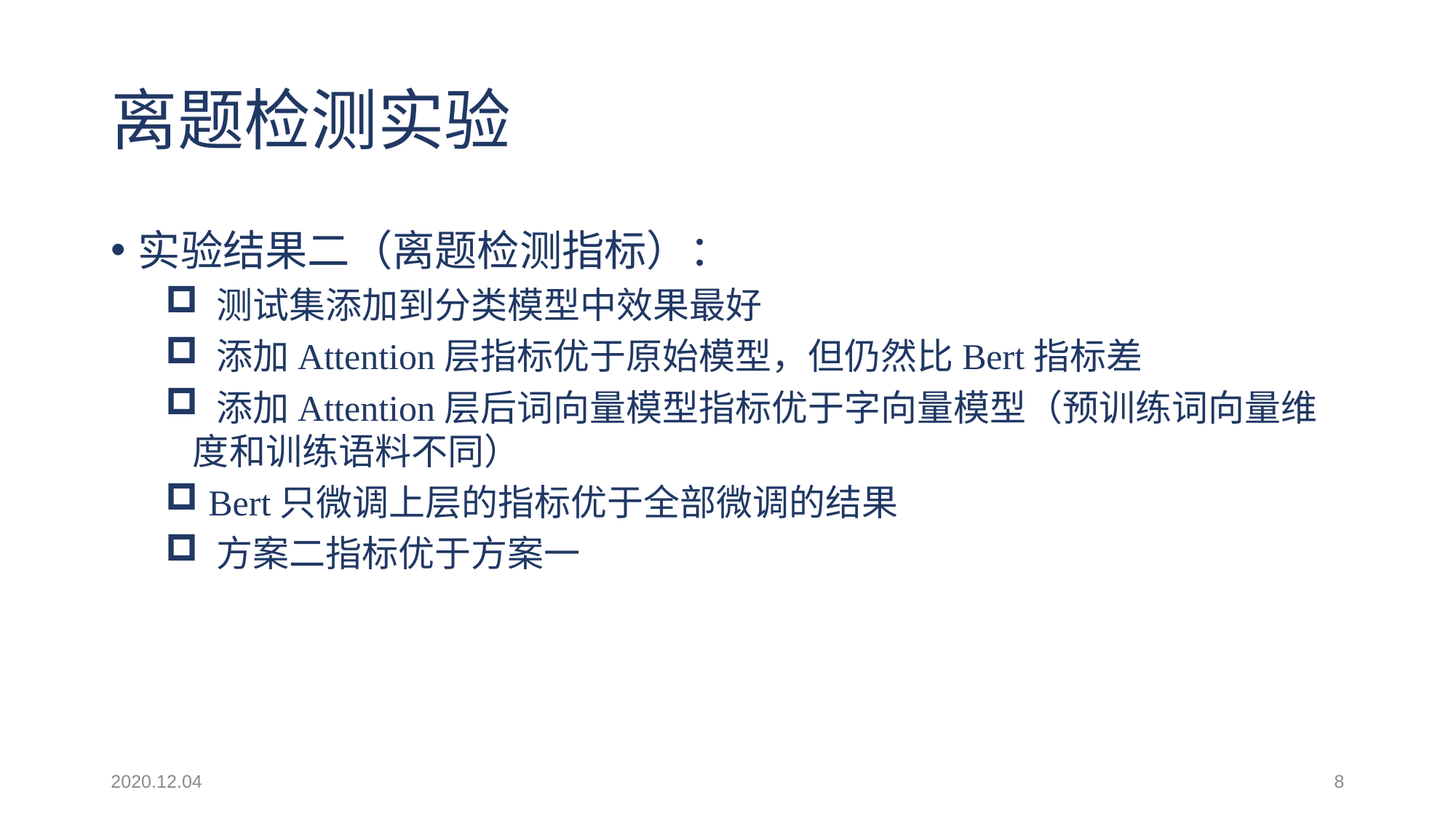

# 离题检测实验
实验结果二（离题检测指标）：
 测试集添加到分类模型中效果最好
 添加Attention层指标优于原始模型，但仍然比Bert指标差
 添加Attention层后词向量模型指标优于字向量模型（预训练词向量维度和训练语料不同）
 Bert只微调上层的指标优于全部微调的结果
 方案二指标优于方案一
2020.12.04
8